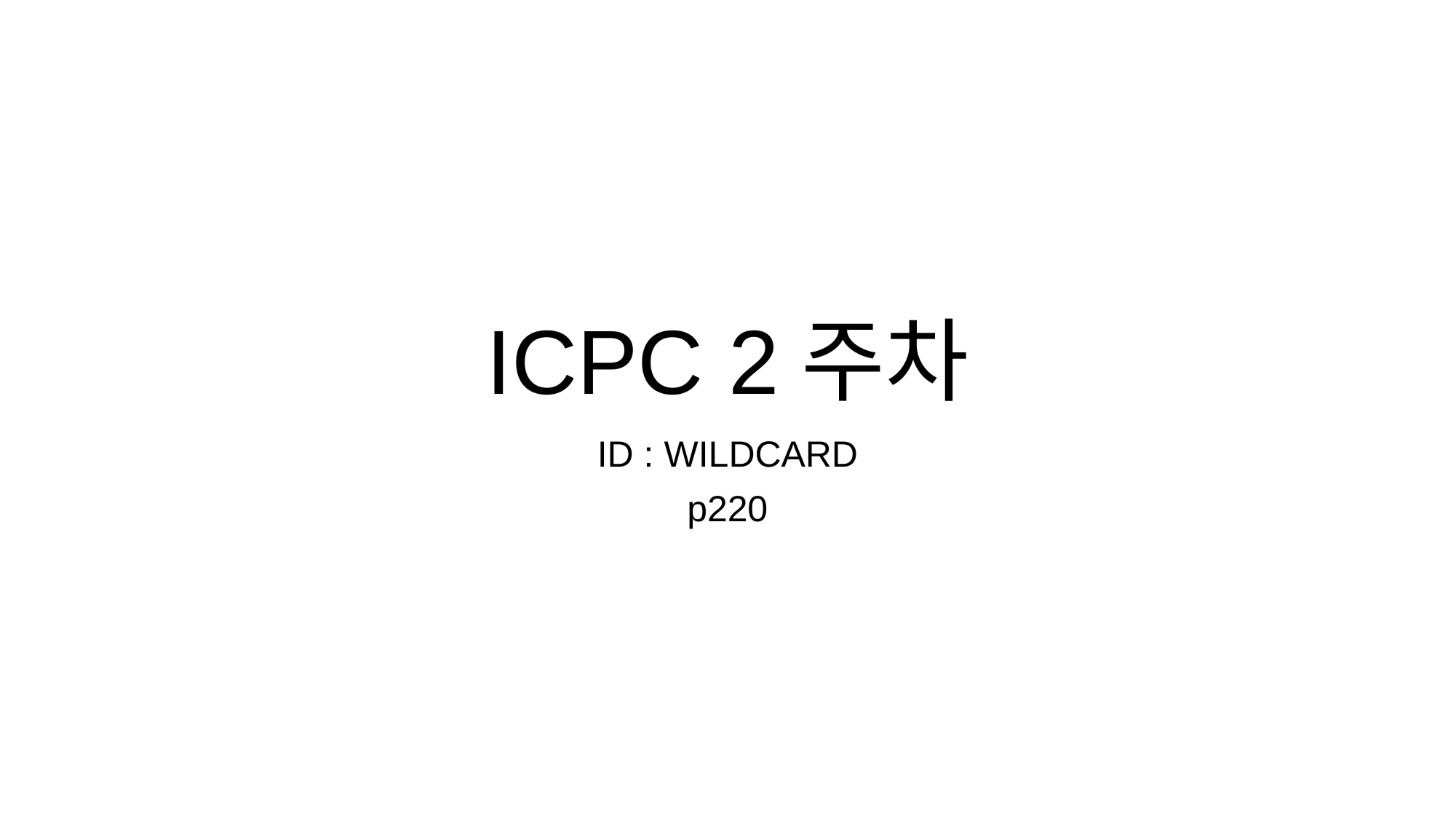

# ICPC 2주차
ID : WILDCARD
p220